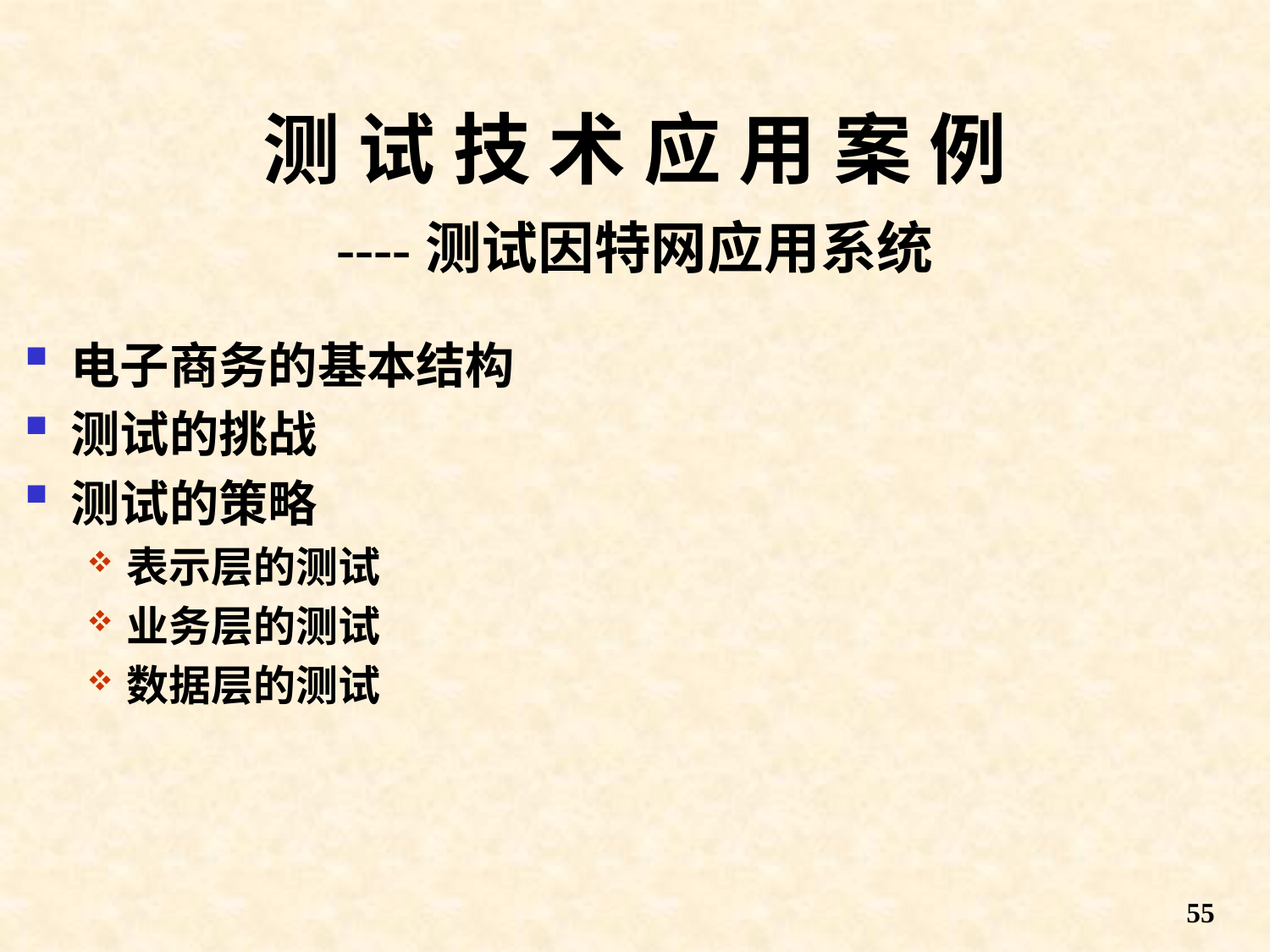

# 测 试 技 术 应 用 案 例 ----测试因特网应用系统
电子商务的基本结构
测试的挑战
测试的策略
表示层的测试
业务层的测试
数据层的测试

55